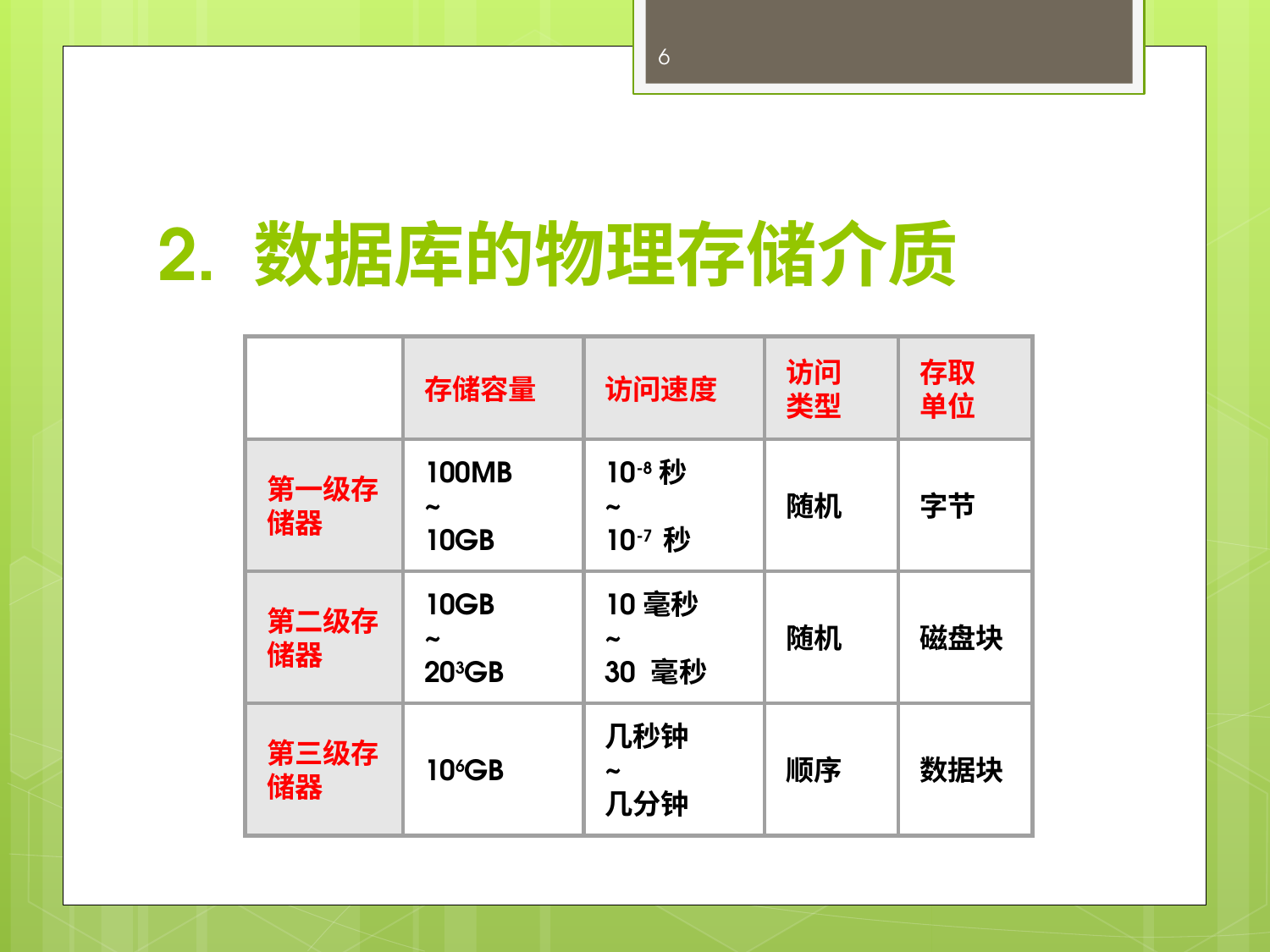

6
# 2. 数据库的物理存储介质

存储容量

访问速度

访问
类型

存取
单位

第一级存储器

100MB
~
10GB

10-8秒
~
10-7 秒

随机

字节

第二级存储器

10GB
~
203GB

10毫秒
~
30 毫秒

随机

磁盘块

第三级存储器

106GB

几秒钟
~
几分钟

顺序

数据块